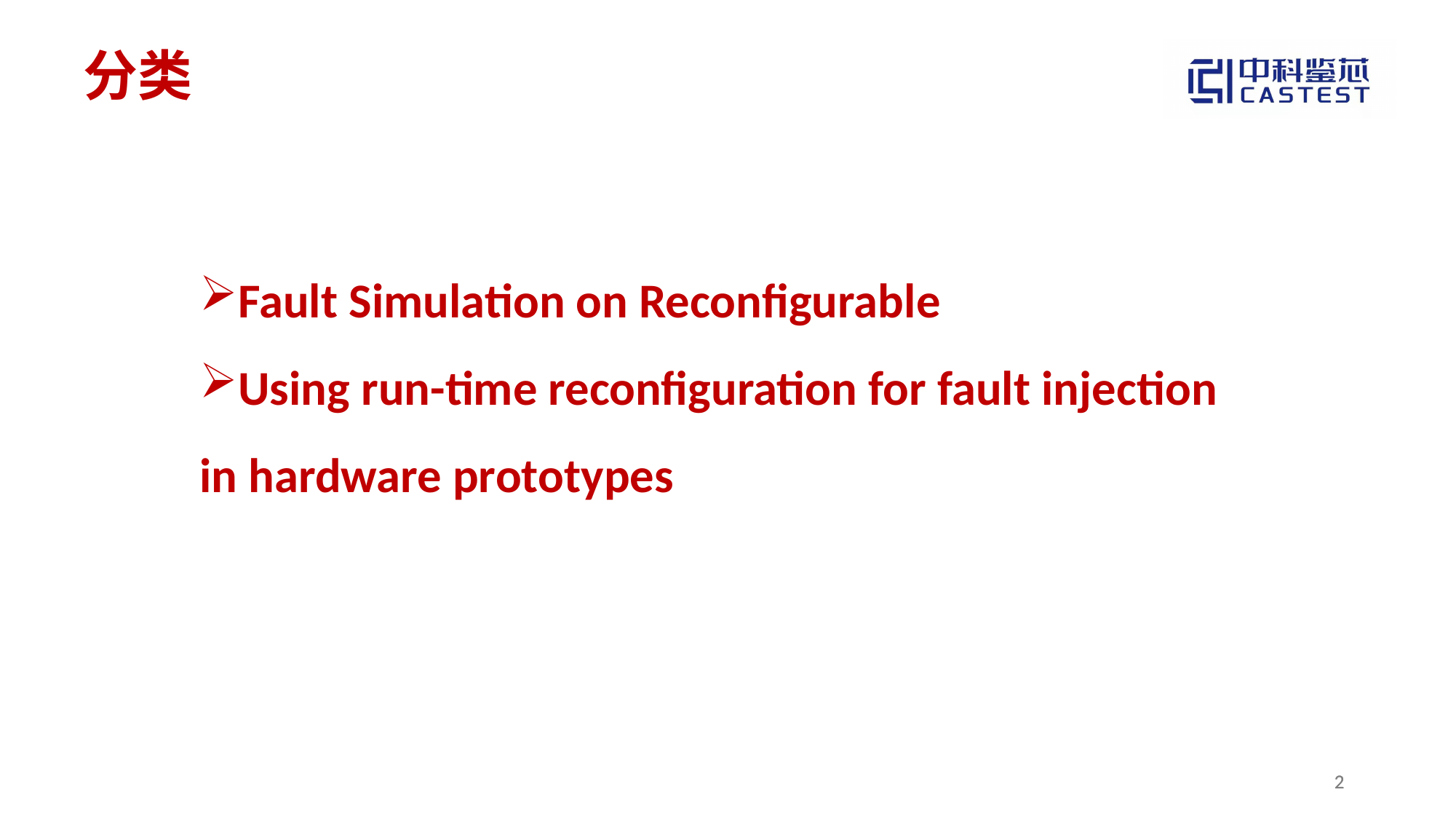

# 分类
Fault Simulation on Reconfigurable
Using run-time reconfiguration for fault injection in hardware prototypes